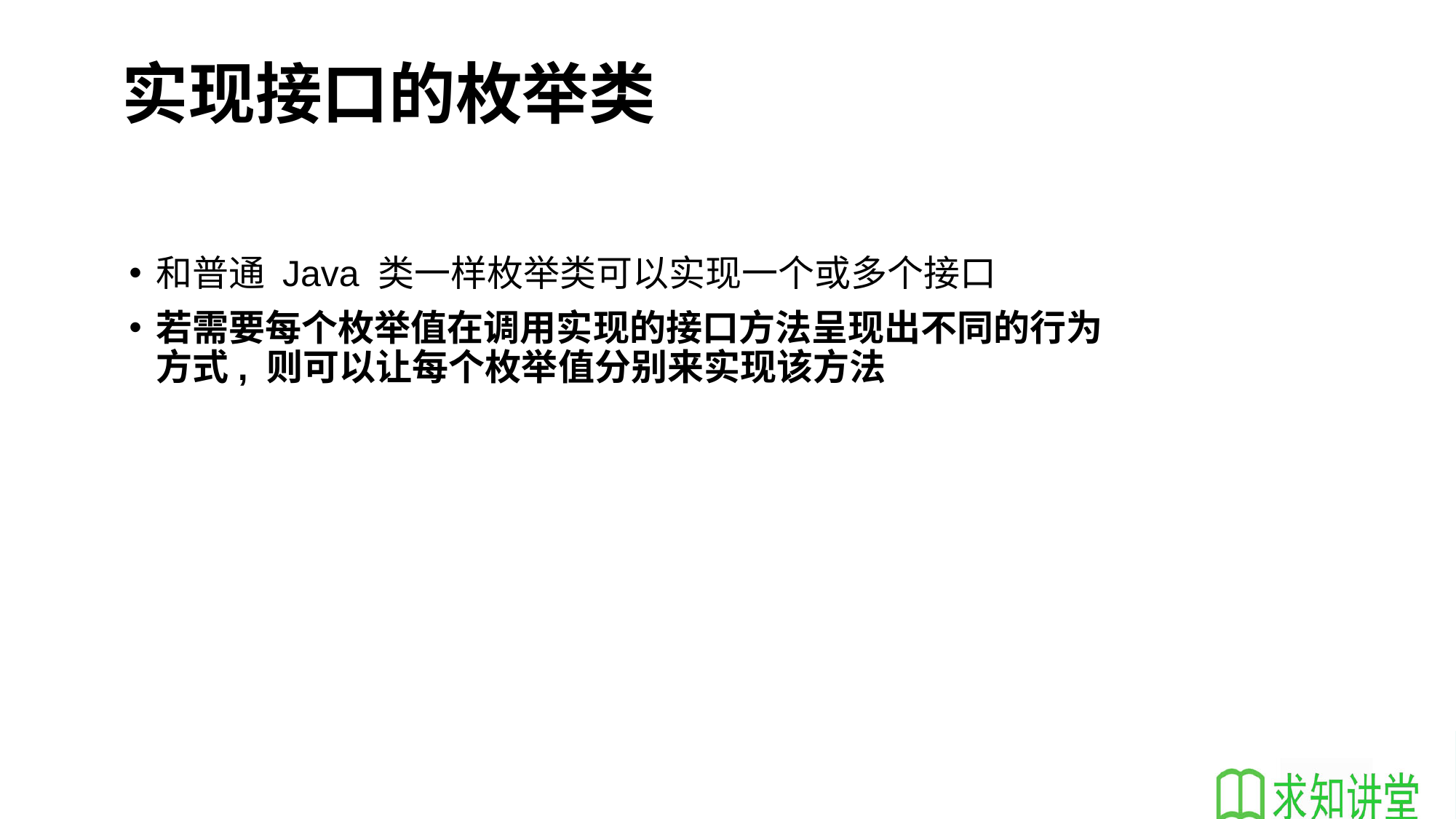

# 实现接口的枚举类
和普通 Java 类一样枚举类可以实现一个或多个接口
若需要每个枚举值在调用实现的接口方法呈现出不同的行为方式, 则可以让每个枚举值分别来实现该方法